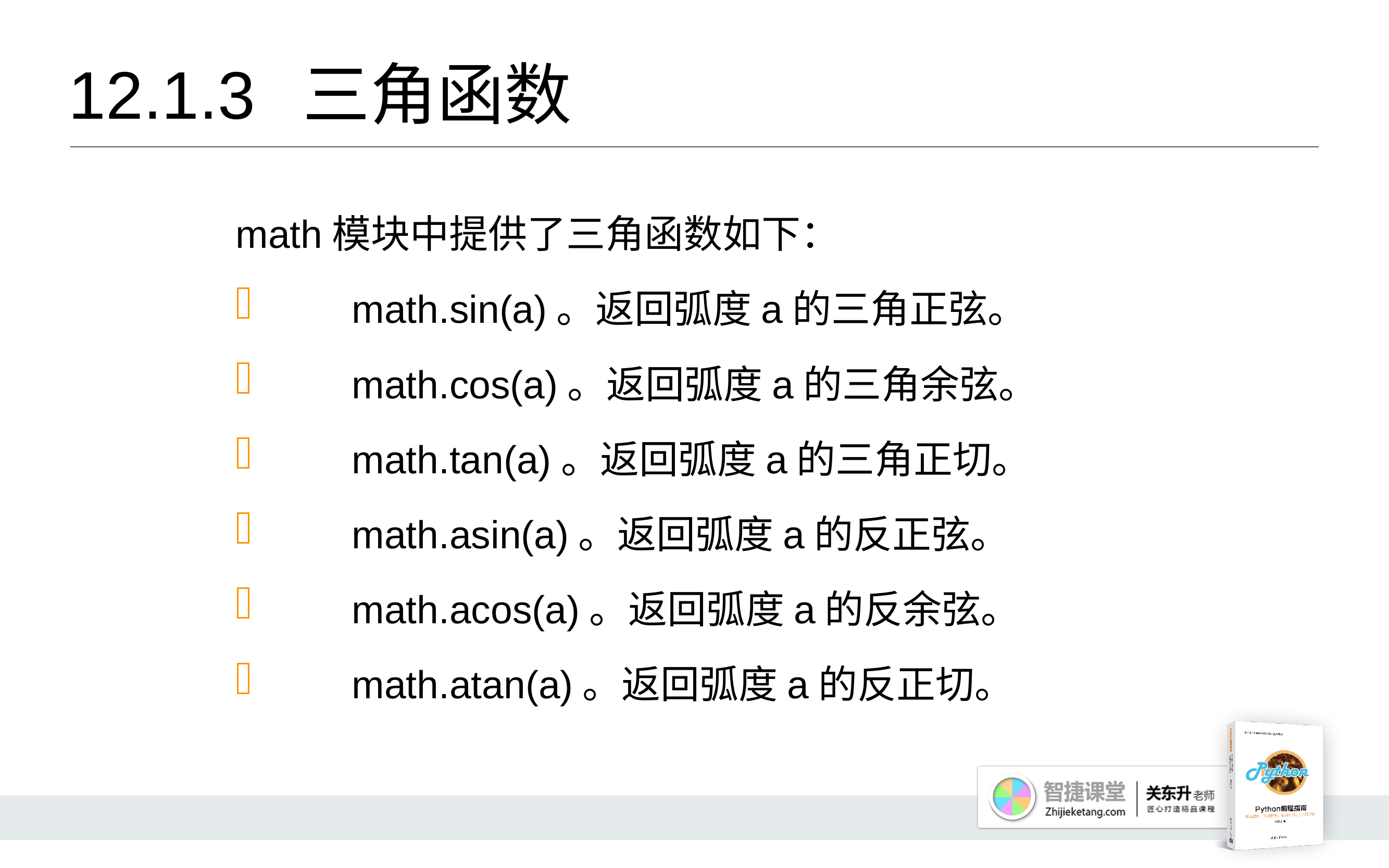

# 12.1.3 	三角函数
math模块中提供了三角函数如下：
	math.sin(a)。返回弧度a的三角正弦。
	math.cos(a)。返回弧度a的三角余弦。
	math.tan(a)。返回弧度a的三角正切。
	math.asin(a)。返回弧度a的反正弦。
	math.acos(a)。返回弧度a的反余弦。
	math.atan(a)。返回弧度a的反正切。